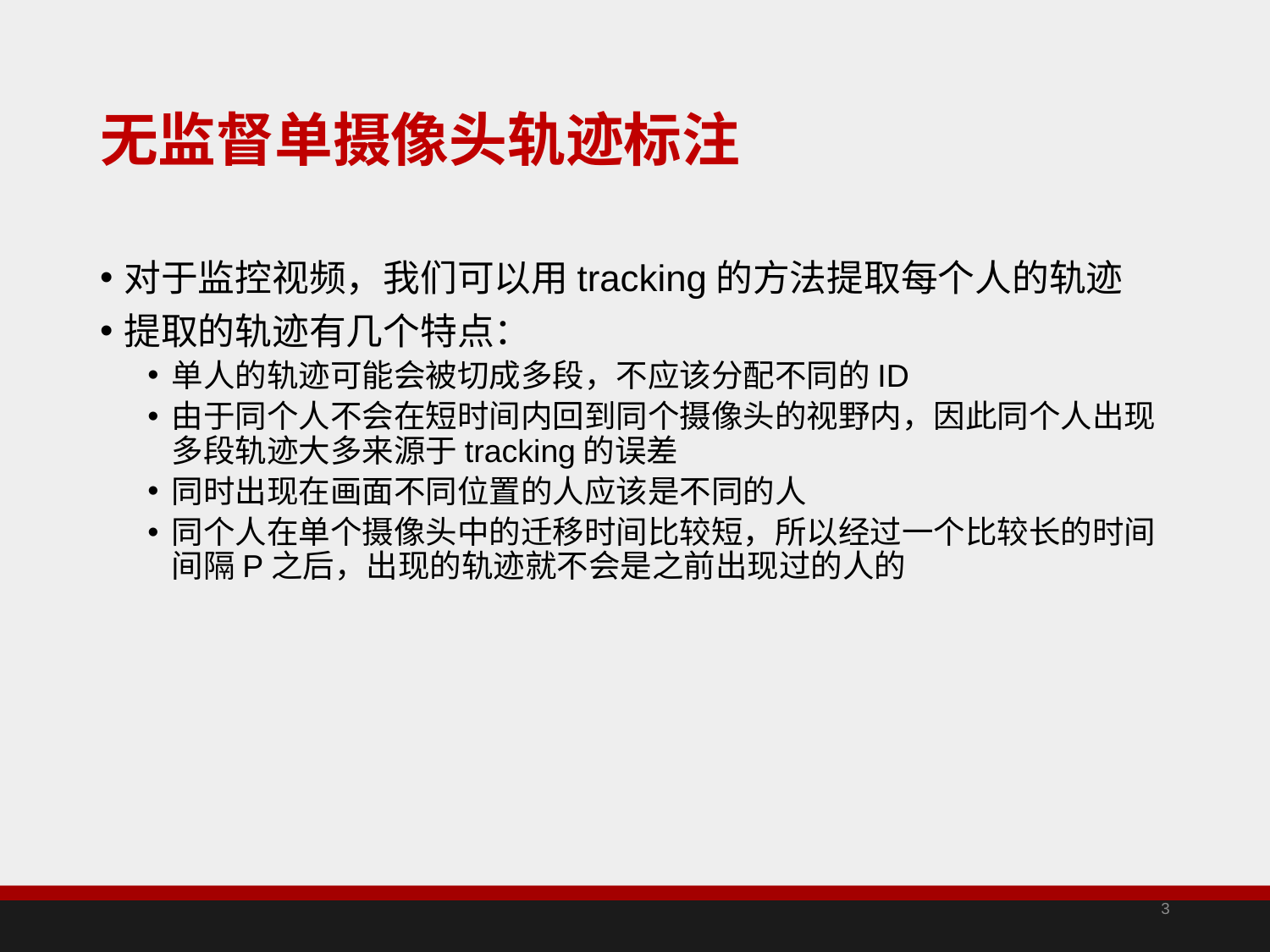

# 无监督单摄像头轨迹标注
对于监控视频，我们可以用tracking的方法提取每个人的轨迹
提取的轨迹有几个特点：
单人的轨迹可能会被切成多段，不应该分配不同的ID
由于同个人不会在短时间内回到同个摄像头的视野内，因此同个人出现多段轨迹大多来源于tracking的误差
同时出现在画面不同位置的人应该是不同的人
同个人在单个摄像头中的迁移时间比较短，所以经过一个比较长的时间间隔P之后，出现的轨迹就不会是之前出现过的人的

3